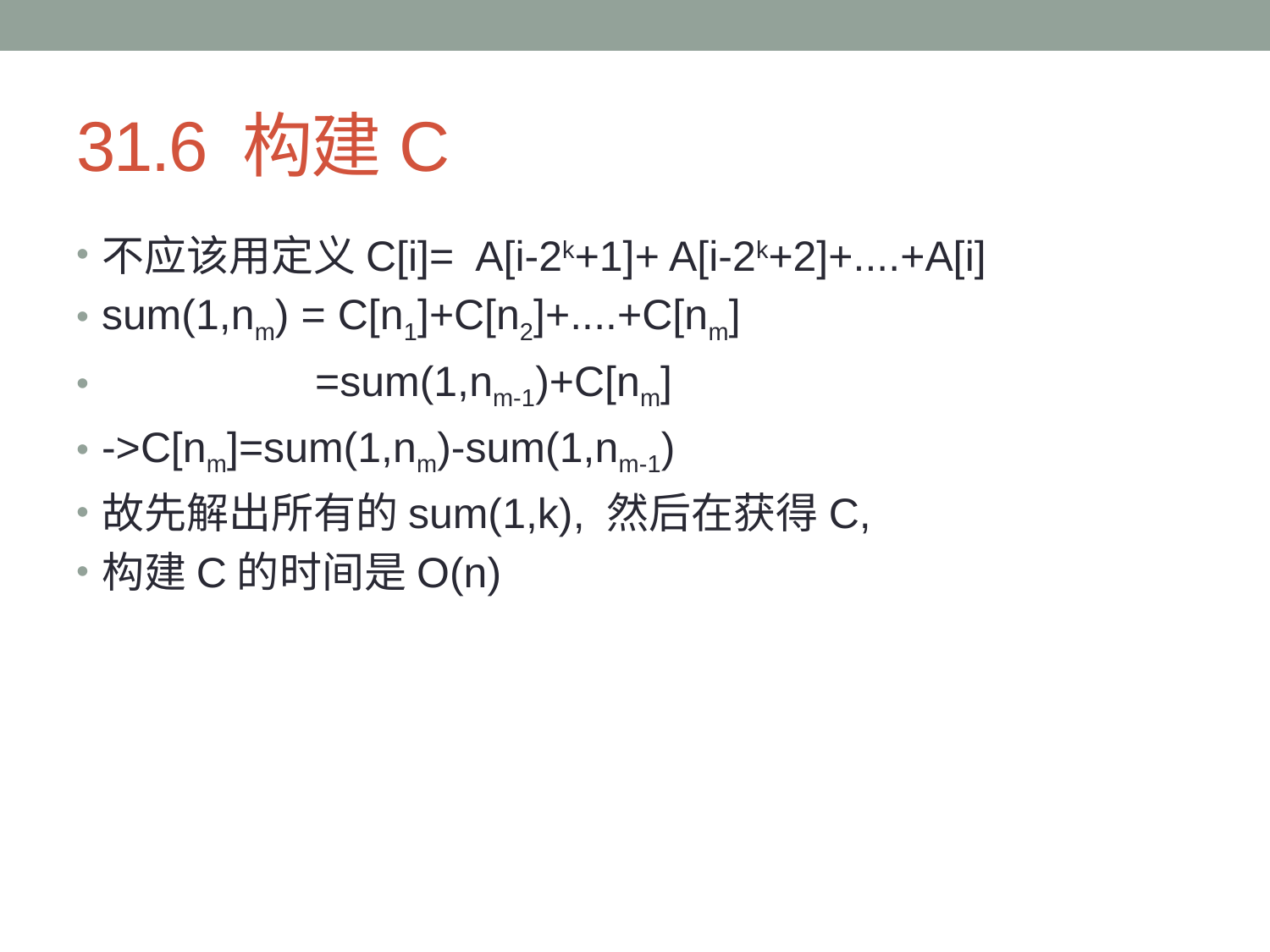

# 31.6 构建C
不应该用定义C[i]=  A[i-2k+1]+ A[i-2k+2]+....+A[i]
sum(1,nm) = C[n1]+C[n2]+....+C[nm]
                  =sum(1,nm-1)+C[nm]
->C[nm]=sum(1,nm)-sum(1,nm-1)
故先解出所有的sum(1,k), 然后在获得C,
构建C的时间是O(n)